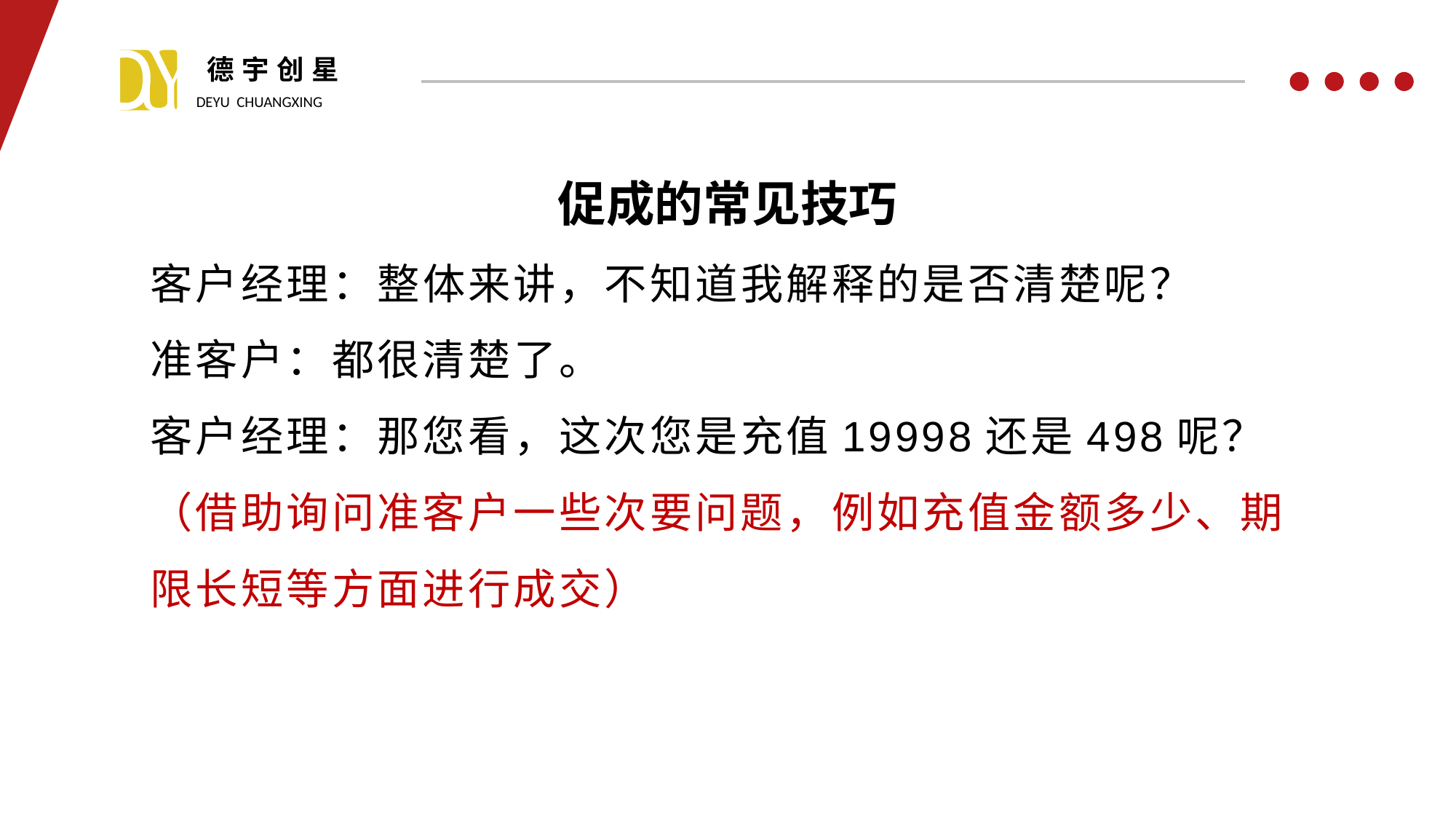

促成的常见技巧
客户经理：整体来讲，不知道我解释的是否清楚呢？
准客户：都很清楚了。
客户经理：那您看，这次您是充值19998还是498呢？（借助询问准客户一些次要问题，例如充值金额多少、期限长短等方面进行成交）